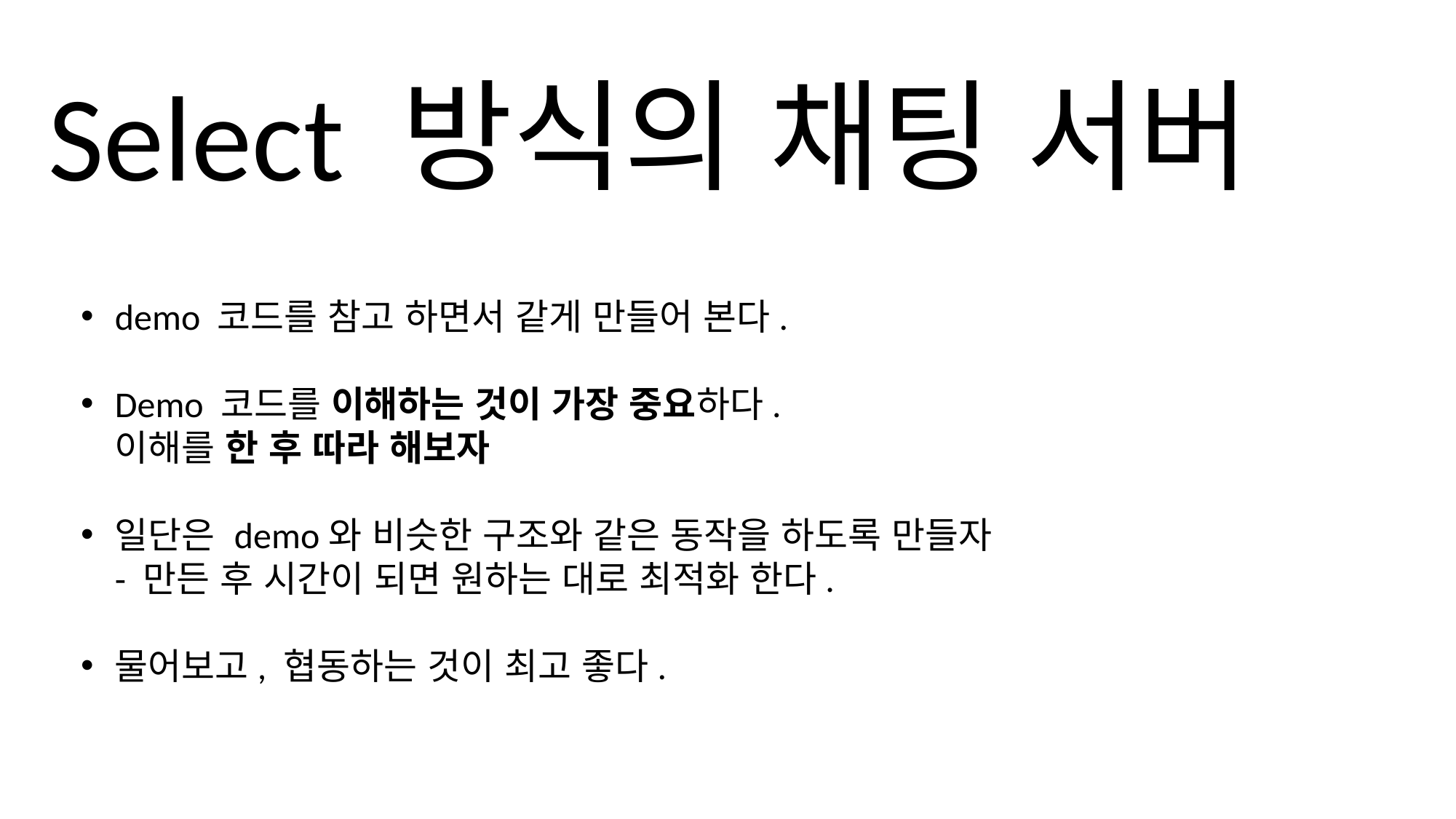

Select 방식의 채팅 서버
demo 코드를 참고 하면서 같게 만들어 본다.
Demo 코드를 이해하는 것이 가장 중요하다.
이해를 한 후 따라 해보자
일단은 demo와 비슷한 구조와 같은 동작을 하도록 만들자
- 만든 후 시간이 되면 원하는 대로 최적화 한다.
물어보고, 협동하는 것이 최고 좋다.